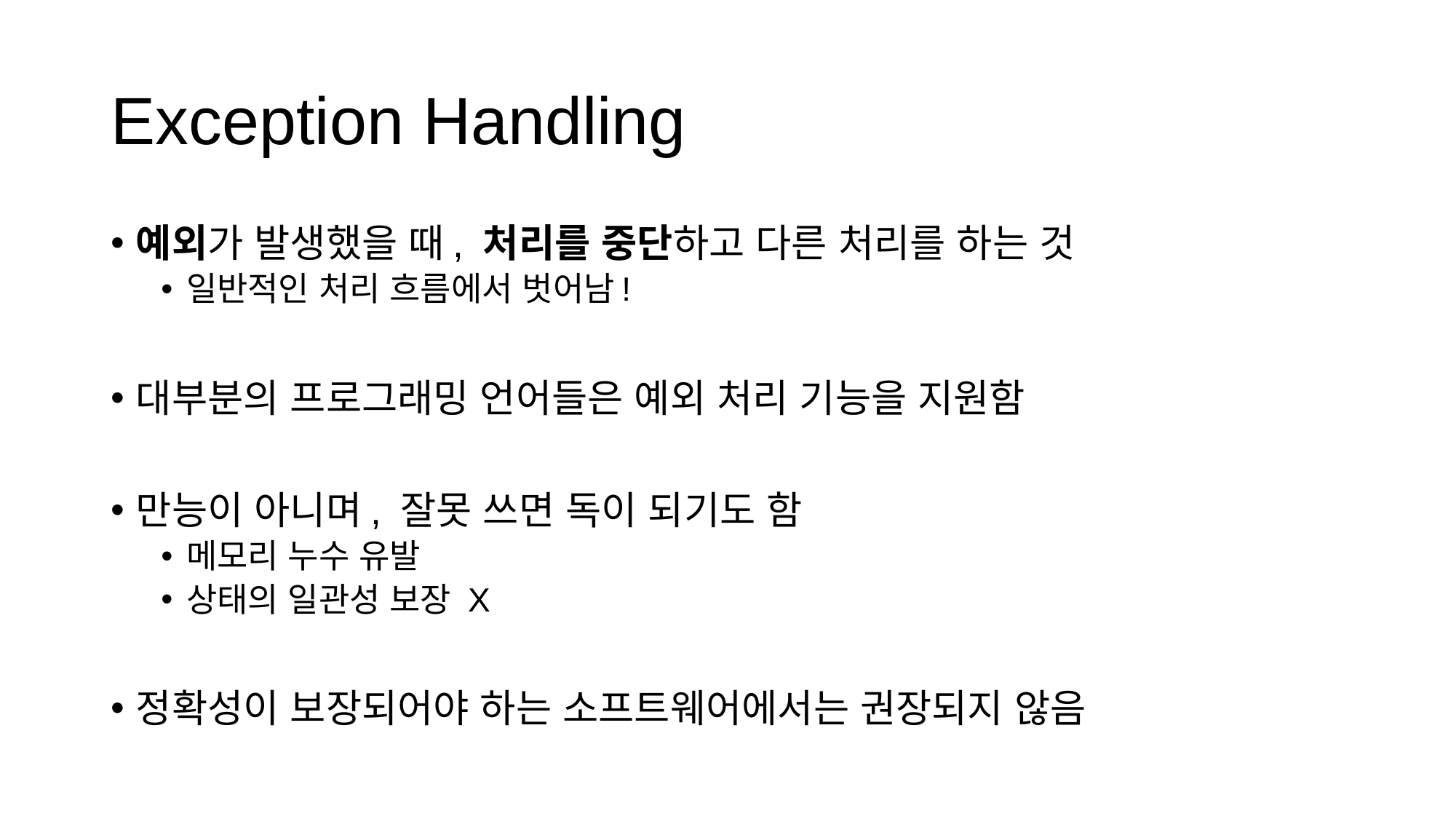

# Exception Handling
예외가 발생했을 때, 처리를 중단하고 다른 처리를 하는 것
일반적인 처리 흐름에서 벗어남!

대부분의 프로그래밍 언어들은 예외 처리 기능을 지원함

만능이 아니며, 잘못 쓰면 독이 되기도 함
메모리 누수 유발
상태의 일관성 보장 X

정확성이 보장되어야 하는 소프트웨어에서는 권장되지 않음